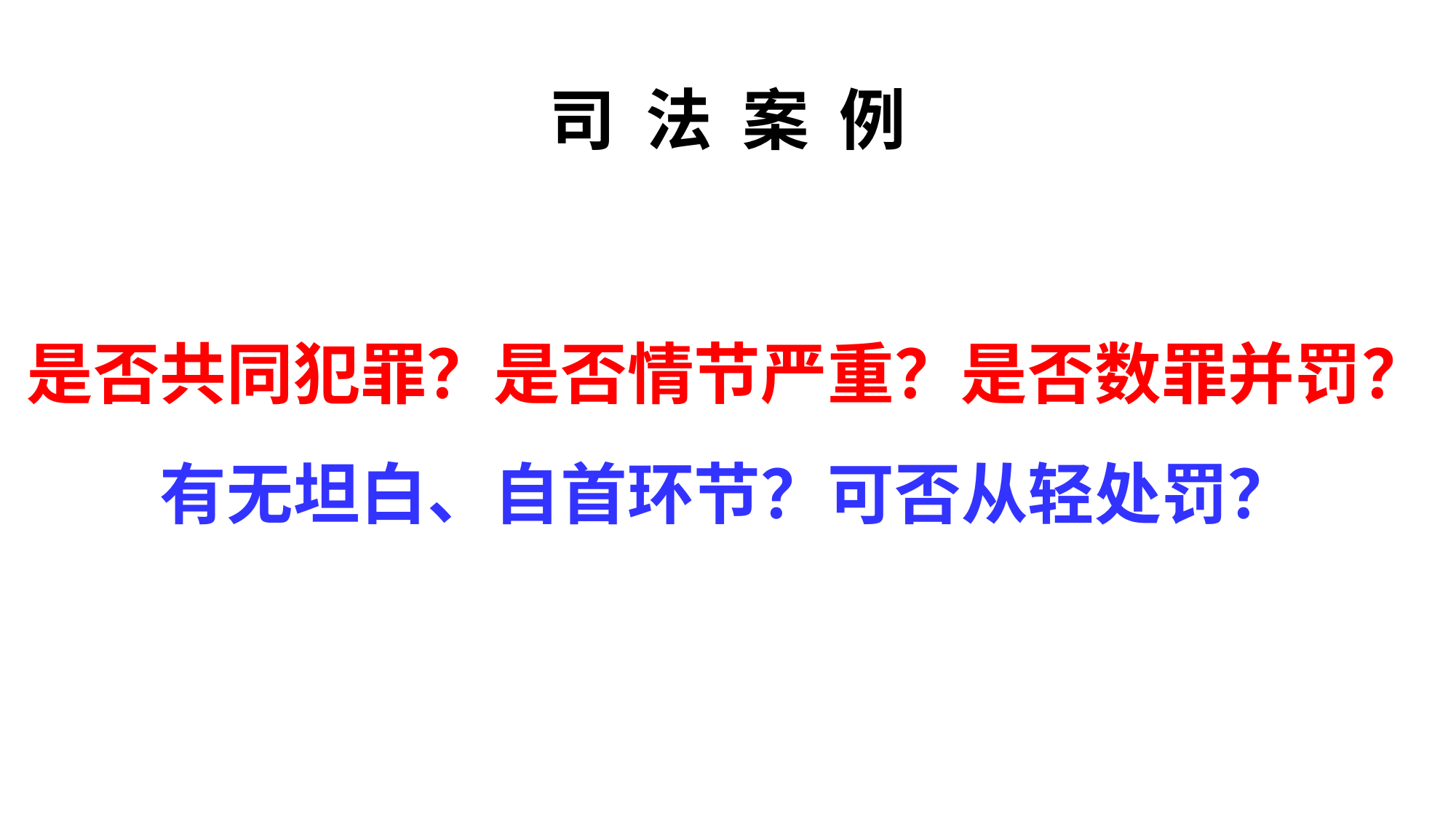

# 司  法  案  例
是否共同犯罪？是否情节严重？是否数罪并罚？
有无坦白、自首环节？可否从轻处罚？